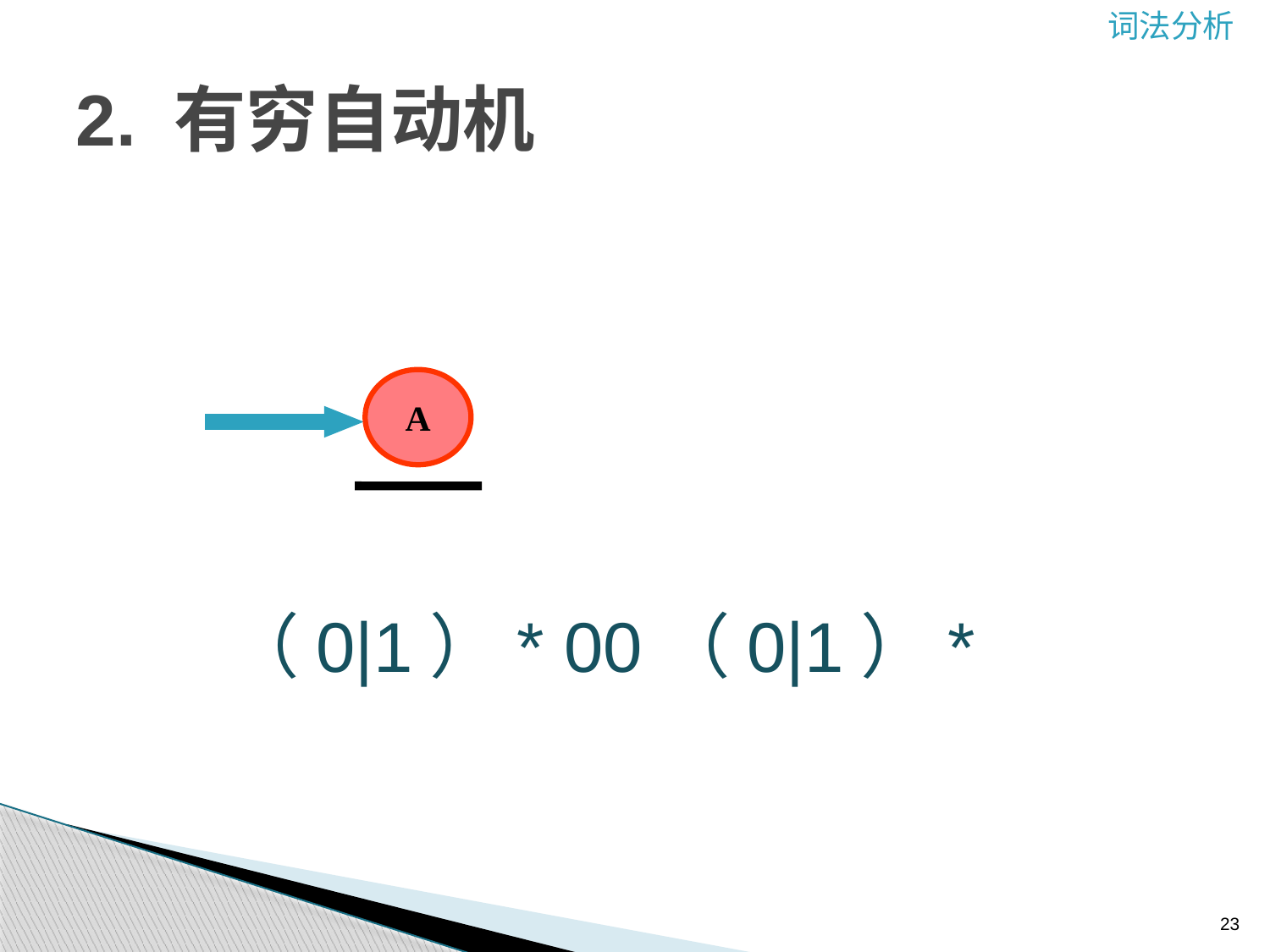

2. 有穷自动机
A
A

（0|1）* 00（0|1）*
23